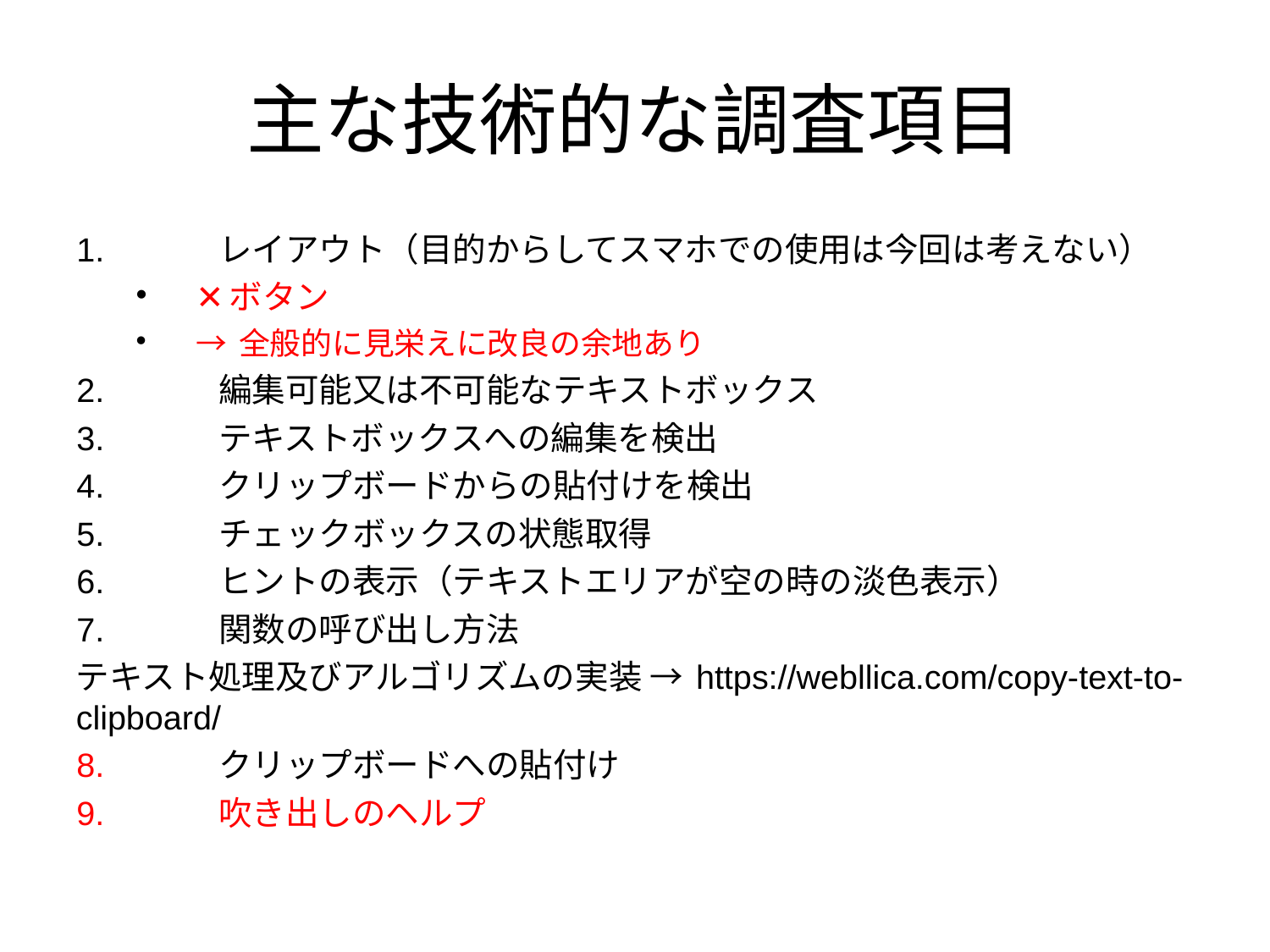

主な技術的な調査項目
レイアウト（目的からしてスマホでの使用は今回は考えない）
✕ボタン
→ 全般的に見栄えに改良の余地あり
編集可能又は不可能なテキストボックス
テキストボックスへの編集を検出
クリップボードからの貼付けを検出
チェックボックスの状態取得
ヒントの表示（テキストエリアが空の時の淡色表示）
関数の呼び出し方法
テキスト処理及びアルゴリズムの実装 → https://webllica.com/copy-text-to-clipboard/
クリップボードへの貼付け
吹き出しのヘルプ